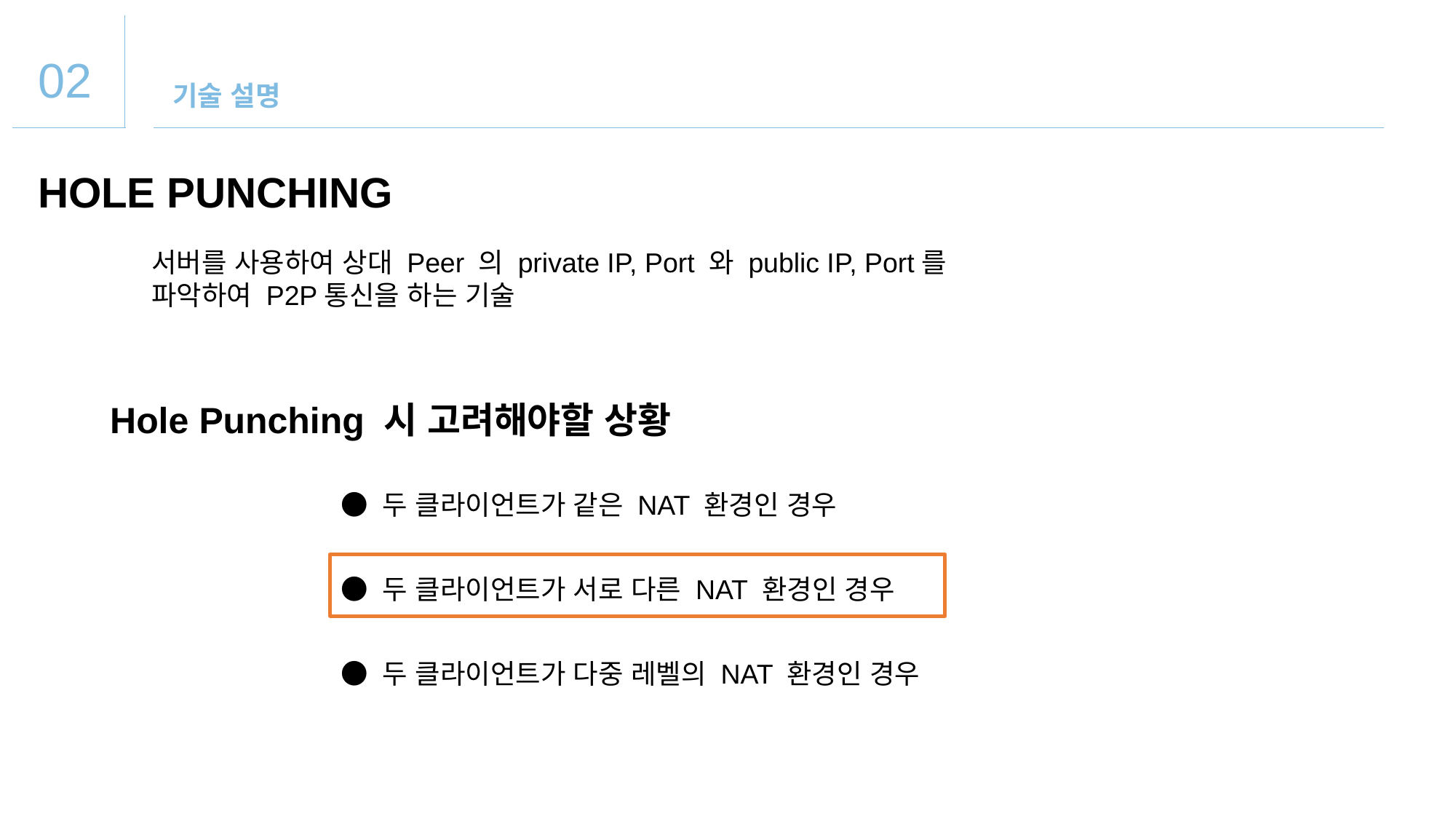

02
기술 설명
HOLE PUNCHING
서버를 사용하여 상대 Peer 의 private IP, Port 와 public IP, Port를 파악하여 P2P통신을 하는 기술
Hole Punching 시 고려해야할 상황
● 두 클라이언트가 같은 NAT 환경인 경우

● 두 클라이언트가 서로 다른 NAT 환경인 경우
● 두 클라이언트가 다중 레벨의 NAT 환경인 경우